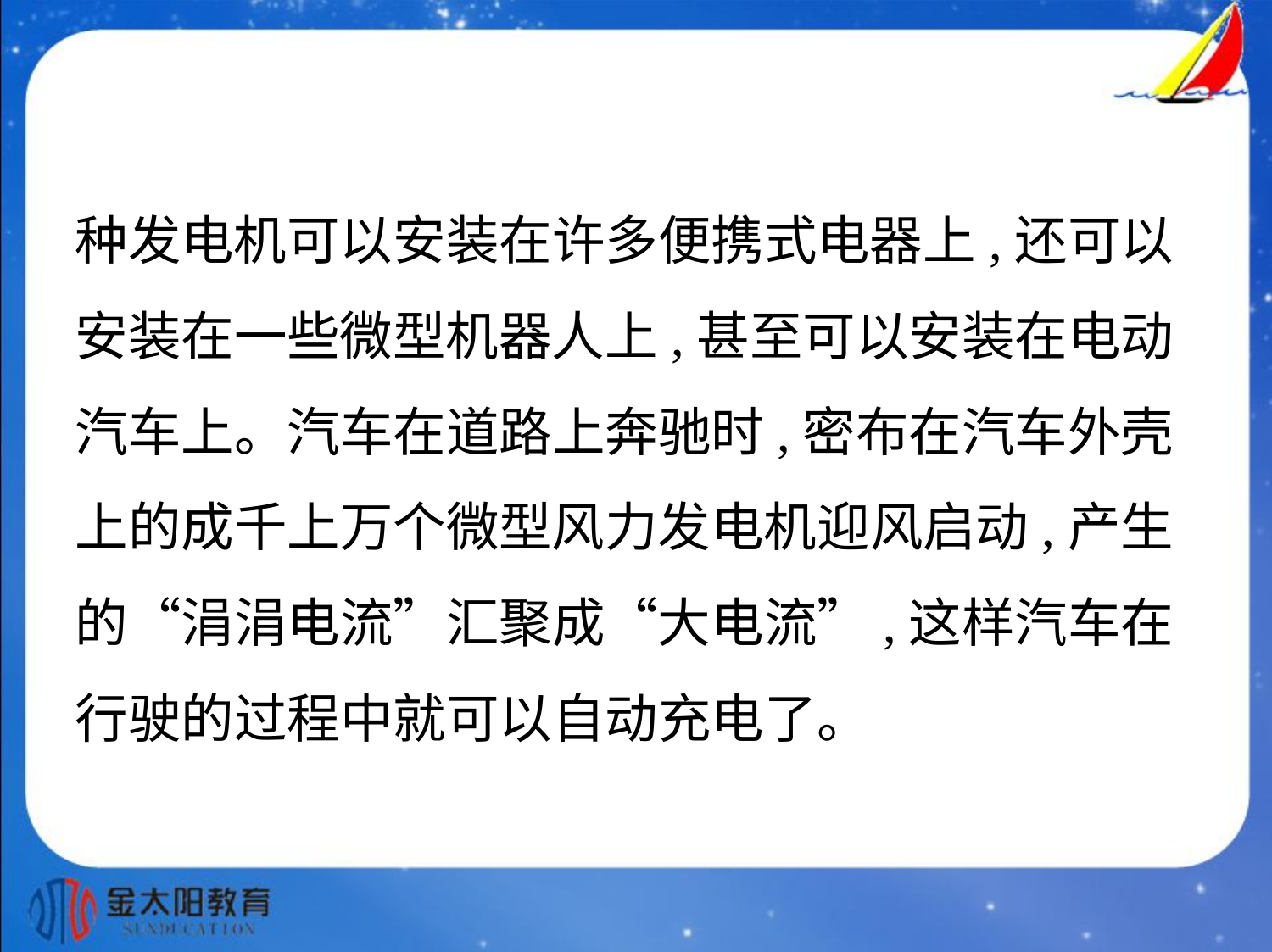

种发电机可以安装在许多便携式电器上,还可以
安装在一些微型机器人上,甚至可以安装在电动
汽车上。汽车在道路上奔驰时,密布在汽车外壳
上的成千上万个微型风力发电机迎风启动,产生
的“涓涓电流”汇聚成“大电流”,这样汽车在
行驶的过程中就可以自动充电了。